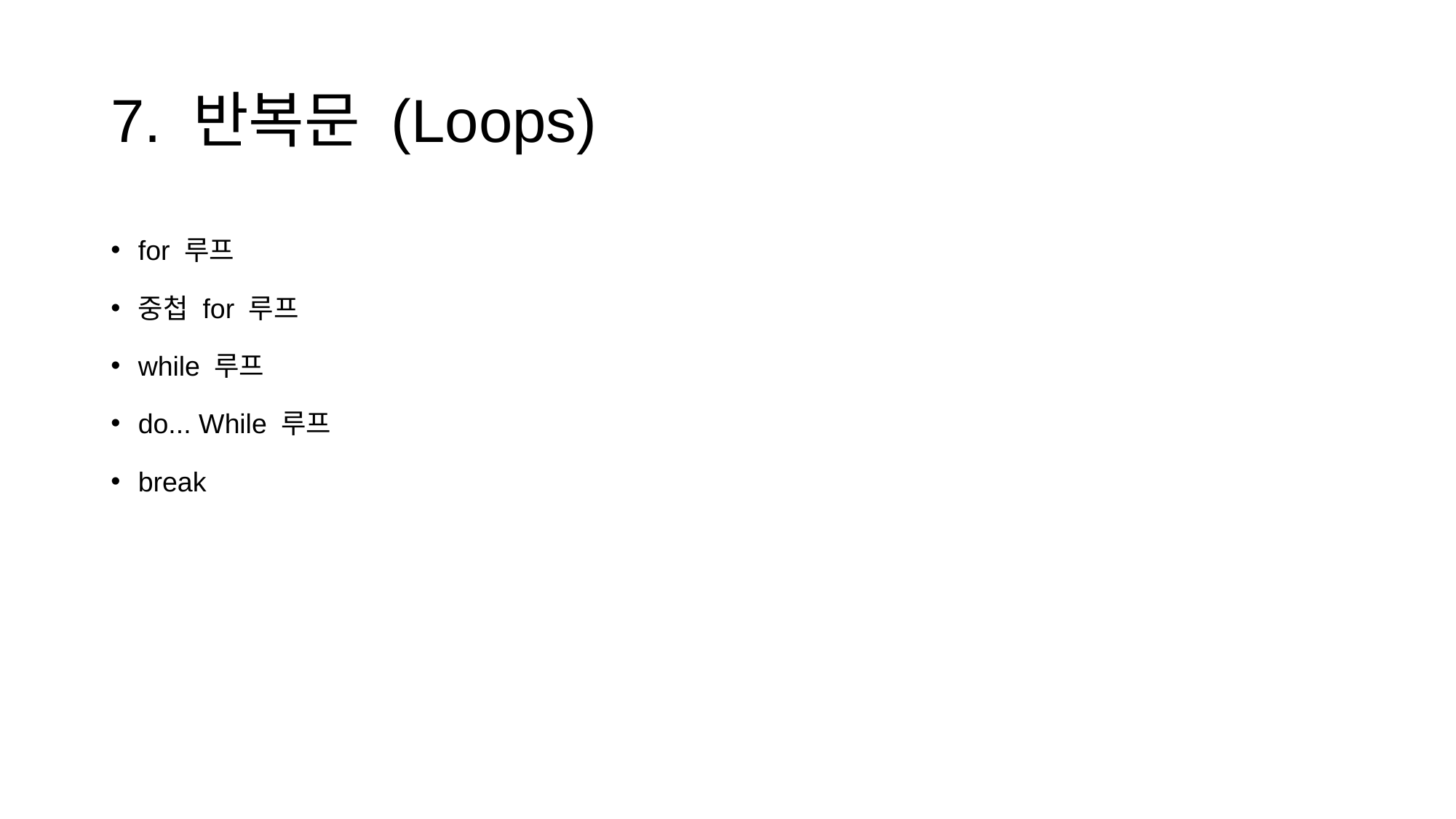

# 7. 반복문 (Loops)
for 루프
중첩 for 루프
while 루프
do... While 루프
break